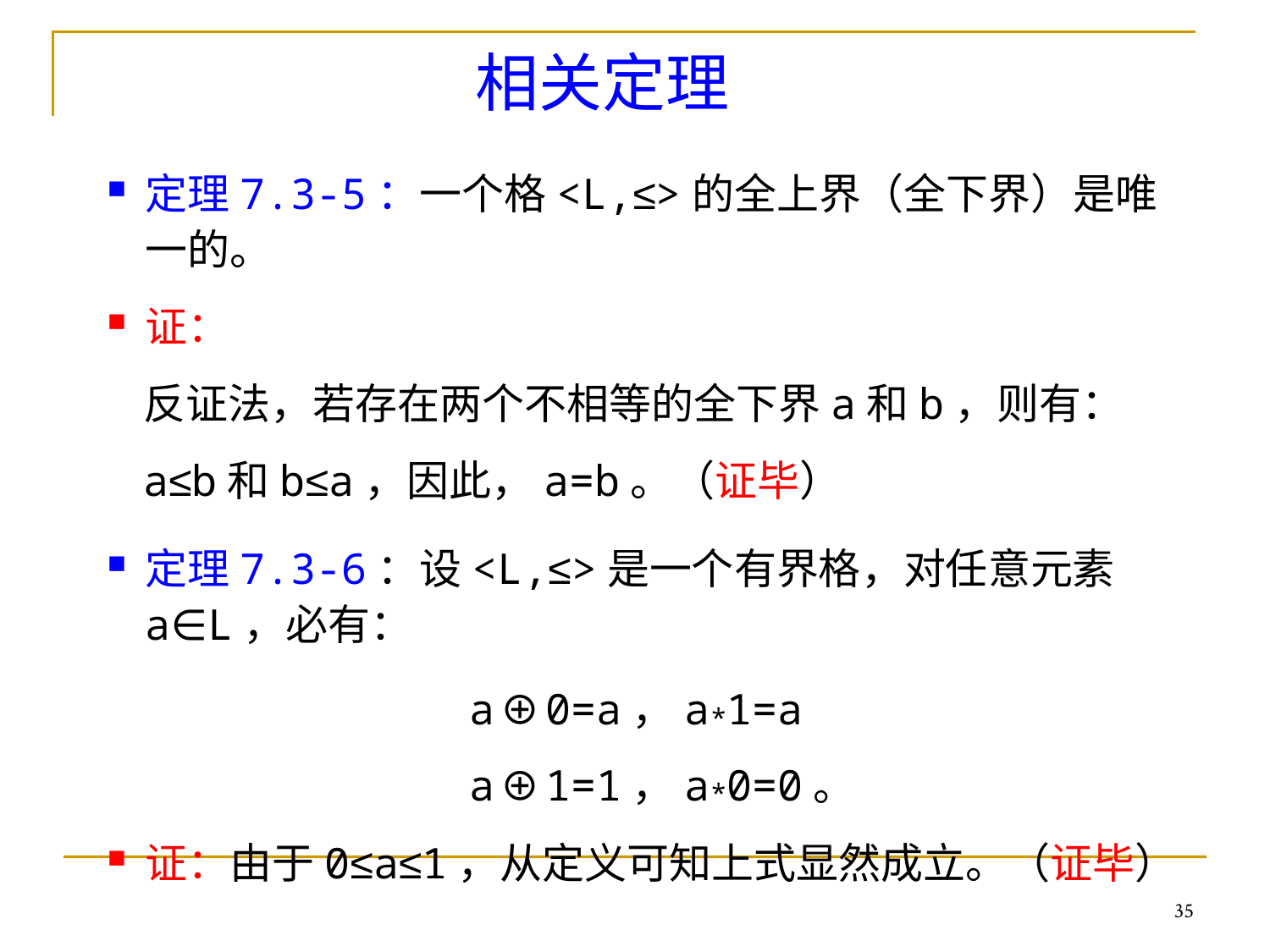

相关定理
定理7.3-5：一个格<L,≤>的全上界（全下界）是唯一的。
证：
反证法，若存在两个不相等的全下界a和b，则有：
a≤b和b≤a，因此，a=b。（证毕）
定理7.3-6：设<L,≤>是一个有界格，对任意元素a∈L，必有：
a⊕0=a，a*1=a
a⊕1=1，a*0=0。
证：由于0≤a≤1，从定义可知上式显然成立。（证毕）
35